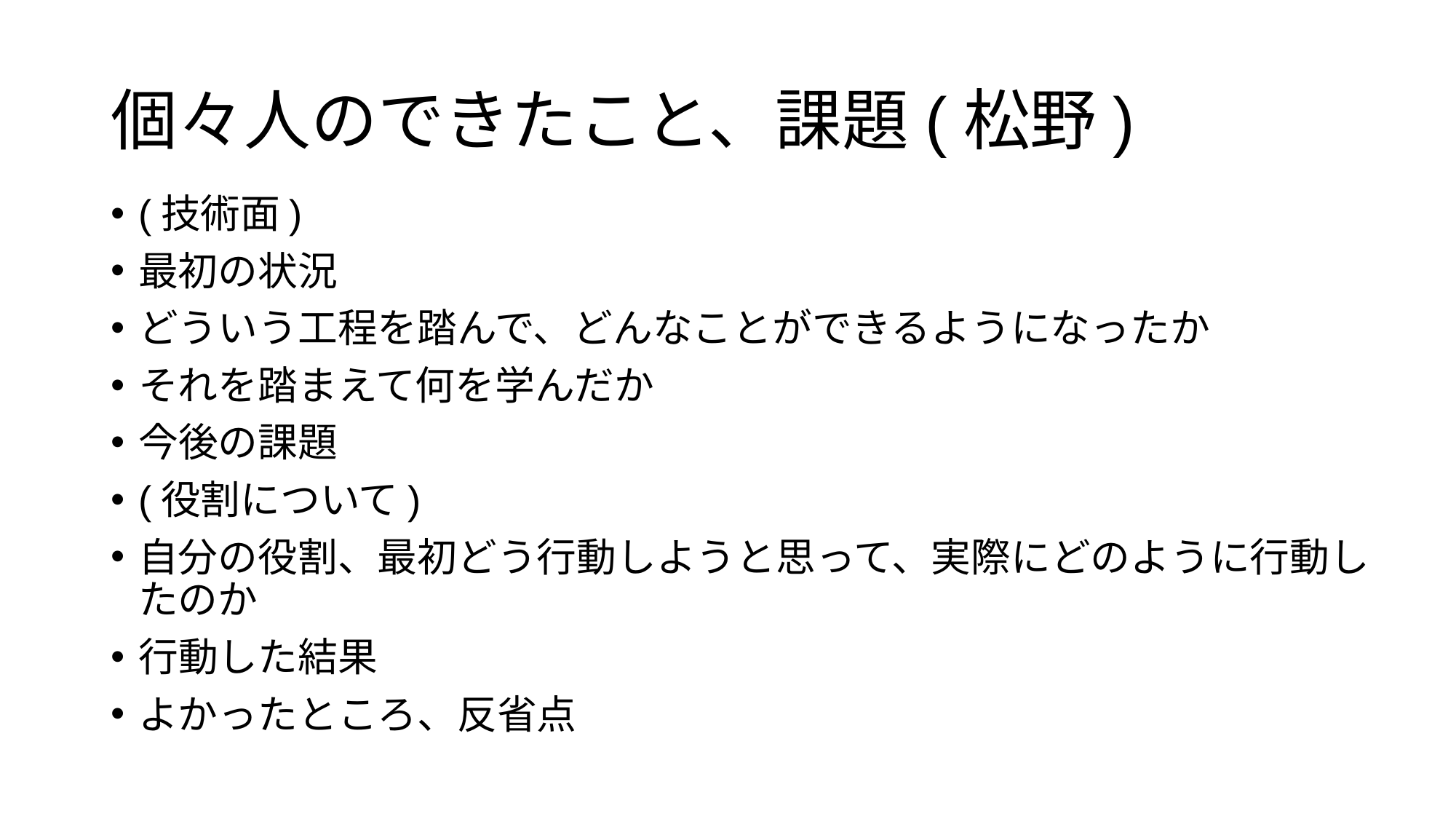

# 個々人のできたこと、課題(松野)
(技術面)
最初の状況
どういう工程を踏んで、どんなことができるようになったか
それを踏まえて何を学んだか
今後の課題
(役割について)
自分の役割、最初どう行動しようと思って、実際にどのように行動したのか
行動した結果
よかったところ、反省点